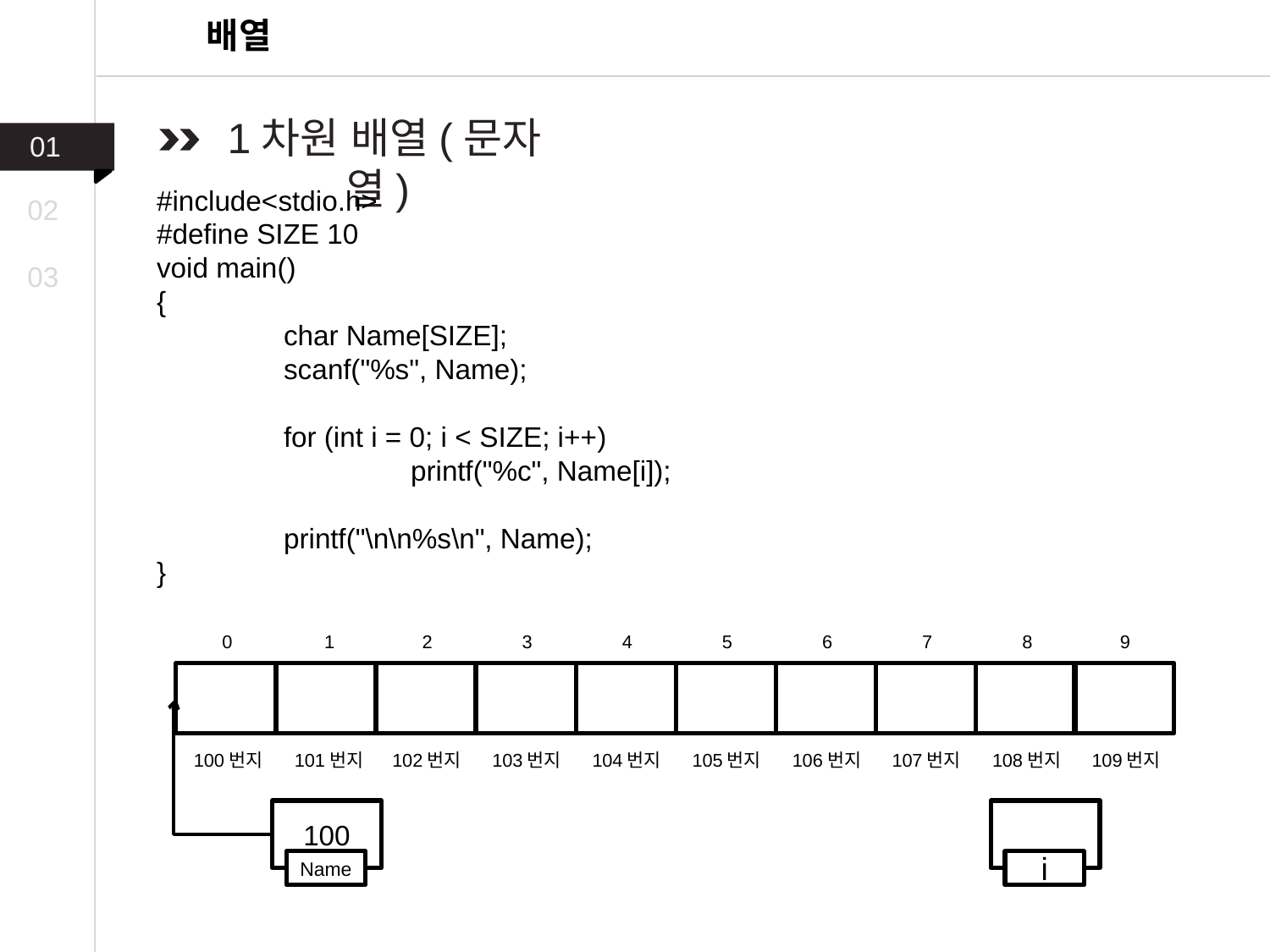

배열
 1차원 배열(문자열)
01

#include<stdio.h>
#define SIZE 10
void main()
{
	char Name[SIZE];
	scanf("%s", Name);

	for (int i = 0; i < SIZE; i++)
		printf("%c", Name[i]);

	printf("\n\n%s\n", Name);
}
02
03
0
1
2
3
4
5
6
7
8
9

100번지
101번지
102번지
103번지
104번지
105번지
106번지
107번지
108번지
109번지

100
i
Name